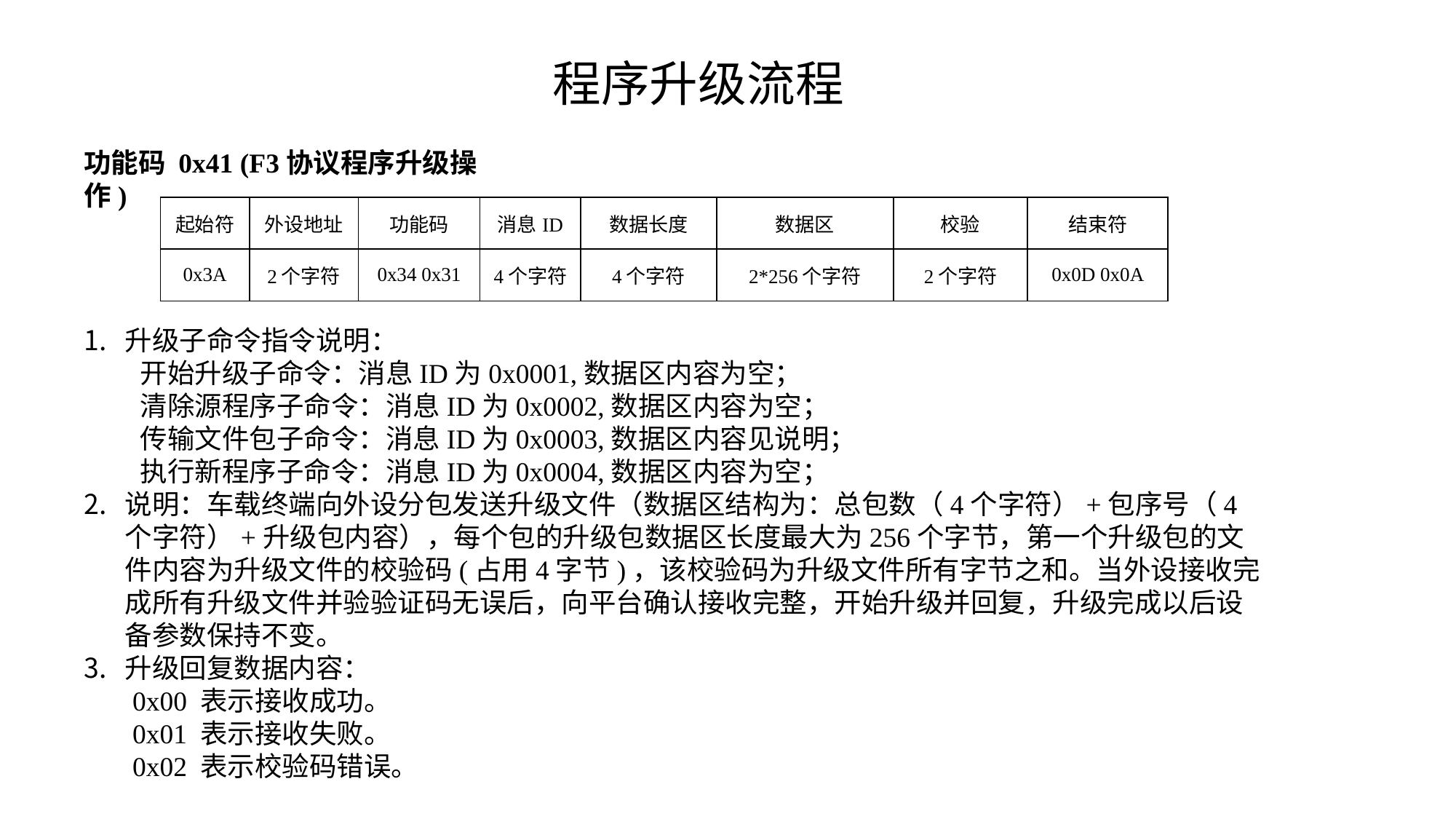

程序升级流程
功能码 0x41 (F3协议程序升级操作)
| 起始符 | 外设地址 | 功能码 | 消息ID | 数据长度 | 数据区 | 校验 | 结束符 |
| --- | --- | --- | --- | --- | --- | --- | --- |
| 0x3A | 2个字符 | 0x34 0x31 | 4个字符 | 4个字符 | 2\*256个字符 | 2个字符 | 0x0D 0x0A |
升级子命令指令说明：
        开始升级子命令：消息ID为0x0001,数据区内容为空；
        清除源程序子命令：消息ID为0x0002,数据区内容为空；
        传输文件包子命令：消息ID为0x0003,数据区内容见说明；
        执行新程序子命令：消息ID为0x0004,数据区内容为空；
说明：车载终端向外设分包发送升级文件（数据区结构为：总包数（4个字符）+包序号（4个字符）+升级包内容），每个包的升级包数据区长度最大为256个字节，第一个升级包的文件内容为升级文件的校验码(占用4字节)，该校验码为升级文件所有字节之和。当外设接收完成所有升级文件并验验证码无误后，向平台确认接收完整，开始升级并回复，升级完成以后设备参数保持不变。
升级回复数据内容：
       0x00 表示接收成功。
       0x01 表示接收失败。
       0x02 表示校验码错误。